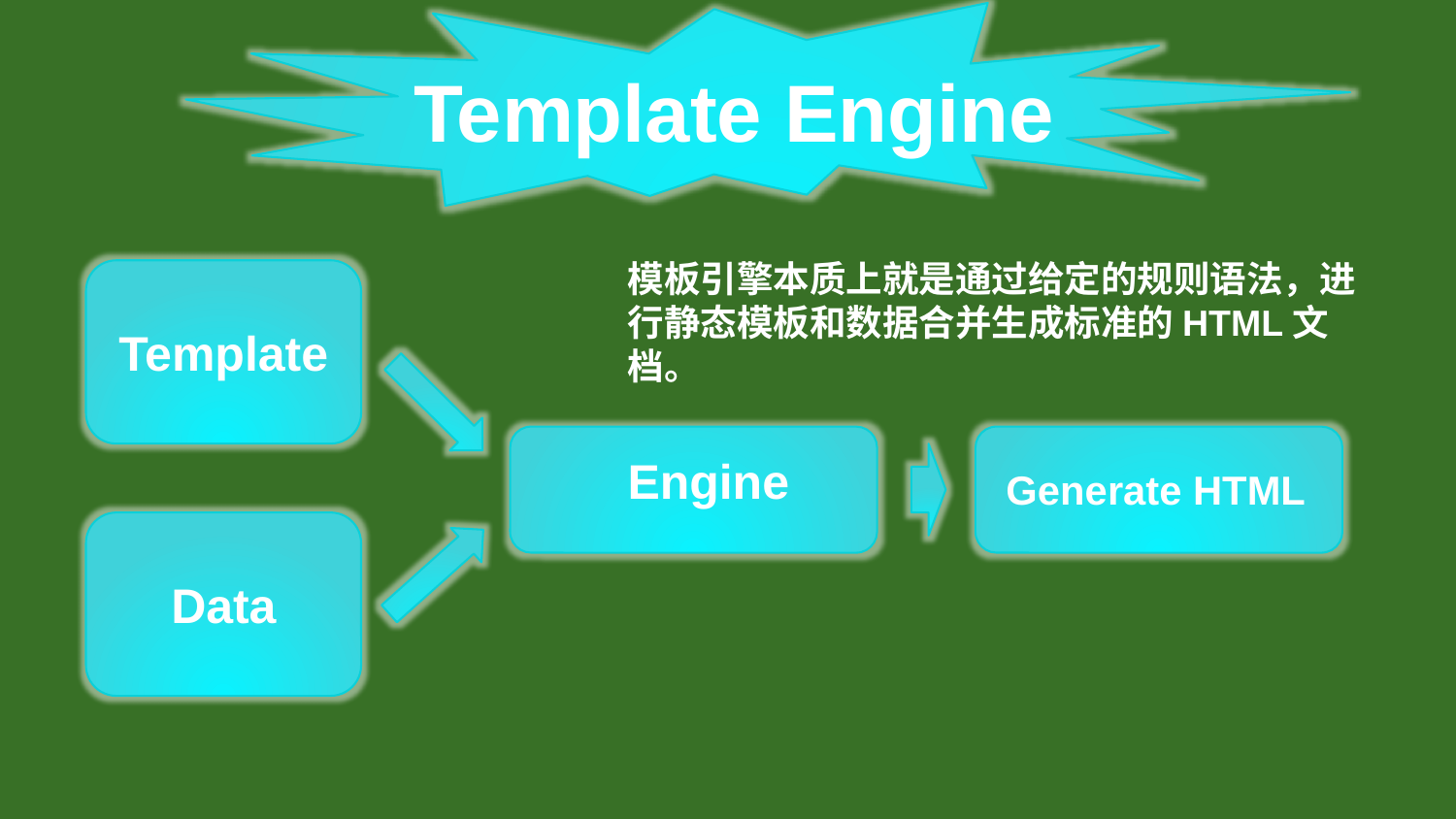

Template Engine
模板引擎本质上就是通过给定的规则语法，进行静态模板和数据合并生成标准的HTML文档。
Template

Generate HTML

Engine

Data